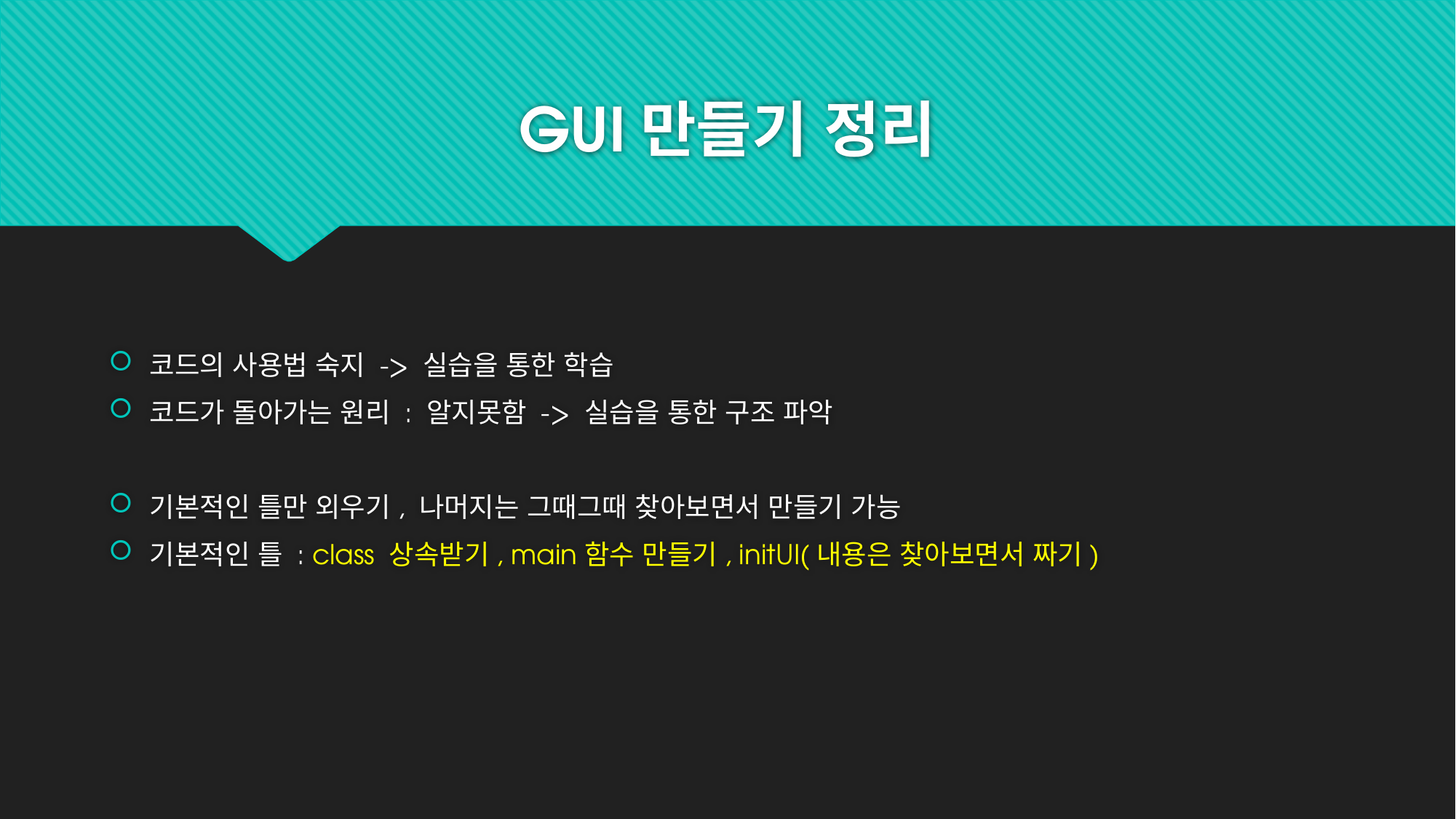

# GUI만들기 정리
코드의 사용법 숙지 -> 실습을 통한 학습
코드가 돌아가는 원리 : 알지못함 -> 실습을 통한 구조 파악

기본적인 틀만 외우기, 나머지는 그때그때 찾아보면서 만들기 가능
기본적인 틀 : class 상속받기, main함수 만들기, initUI(내용은 찾아보면서 짜기)